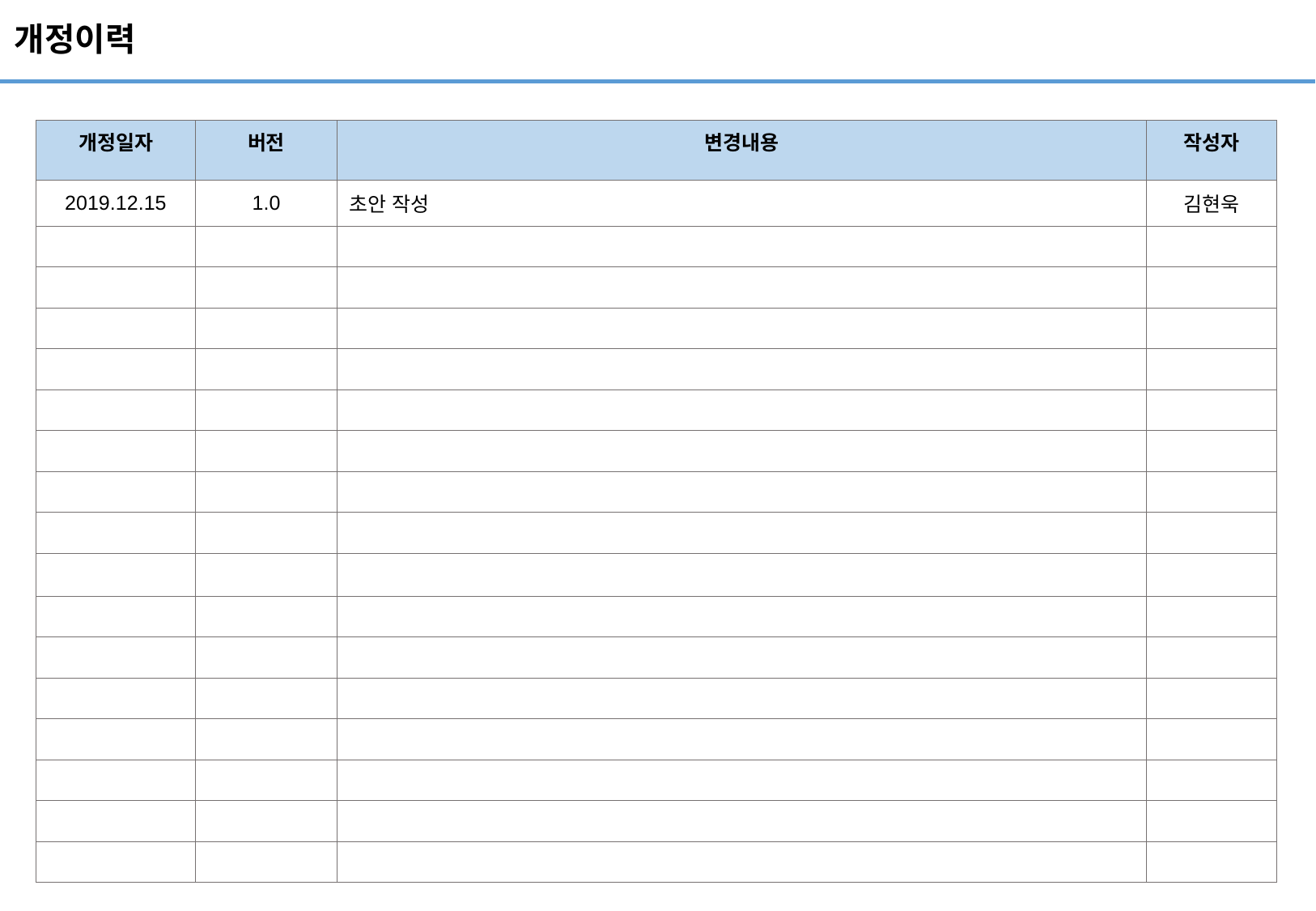

# 개정이력

| 개정일자 | 버전 | 변경내용 | 작성자 |
| --- | --- | --- | --- |
| 2019.12.15 | 1.0 | 초안 작성 | 김현욱 |
|  |  |  |  |
|  |  |  |  |
|  |  |  |  |
|  |  |  |  |
|  |  |  |  |
|  |  |  |  |
|  |  |  |  |
|  |  |  |  |
|  |  |  |  |
|  |  |  |  |
|  |  |  |  |
|  |  |  |  |
|  |  |  |  |
|  |  |  |  |
|  |  |  |  |
|  |  |  |  |